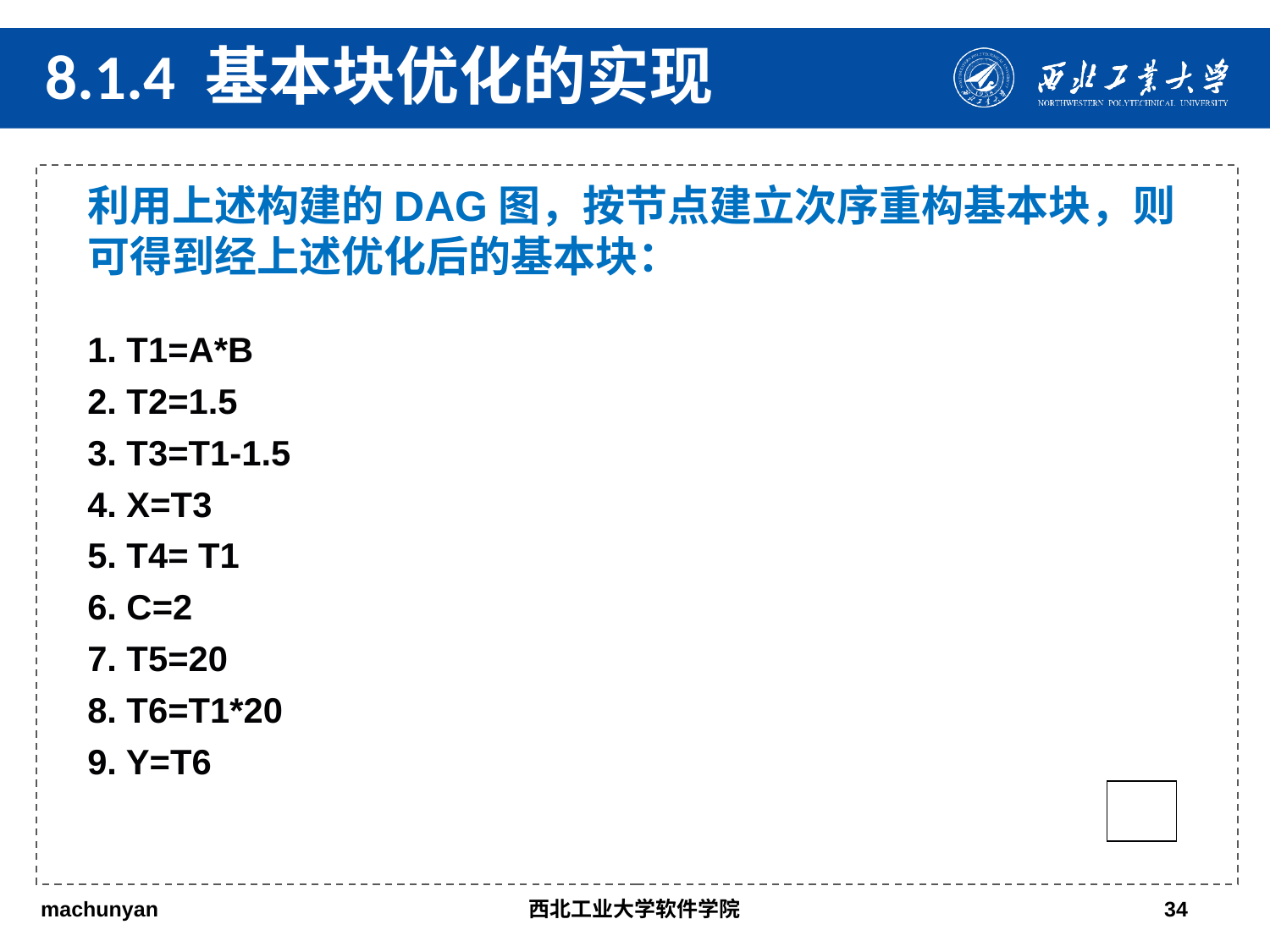

8.1.4 基本块优化的实现
利用上述构建的DAG图，按节点建立次序重构基本块，则可得到经上述优化后的基本块：
1. T1=A*B
2. T2=1.5
3. T3=T1-1.5
4. X=T3
5. T4= T1
6. C=2
7. T5=20
8. T6=T1*20
9. Y=T6